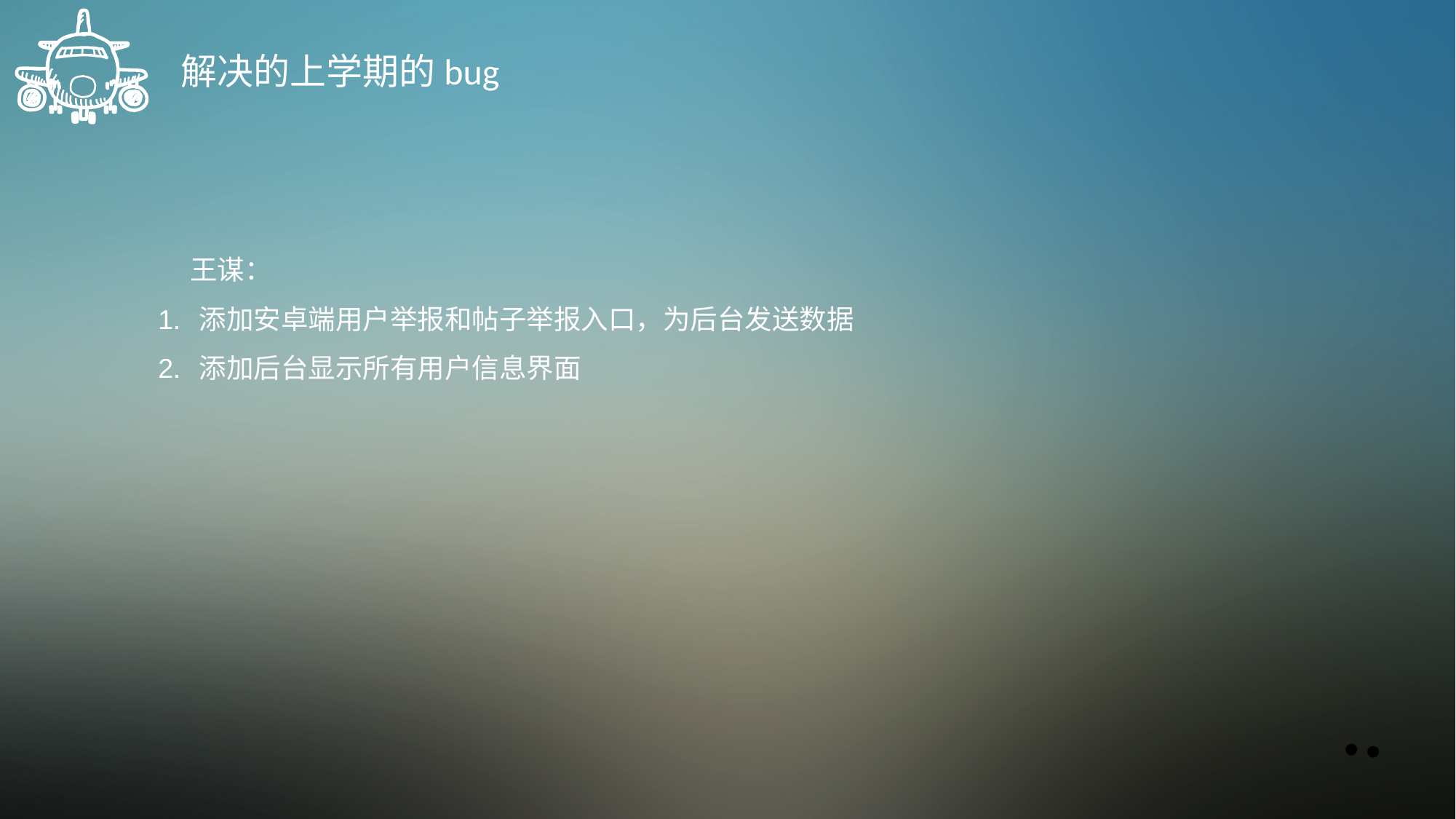

解决的上学期的bug
#

王谋：
添加安卓端用户举报和帖子举报入口，为后台发送数据
添加后台显示所有用户信息界面